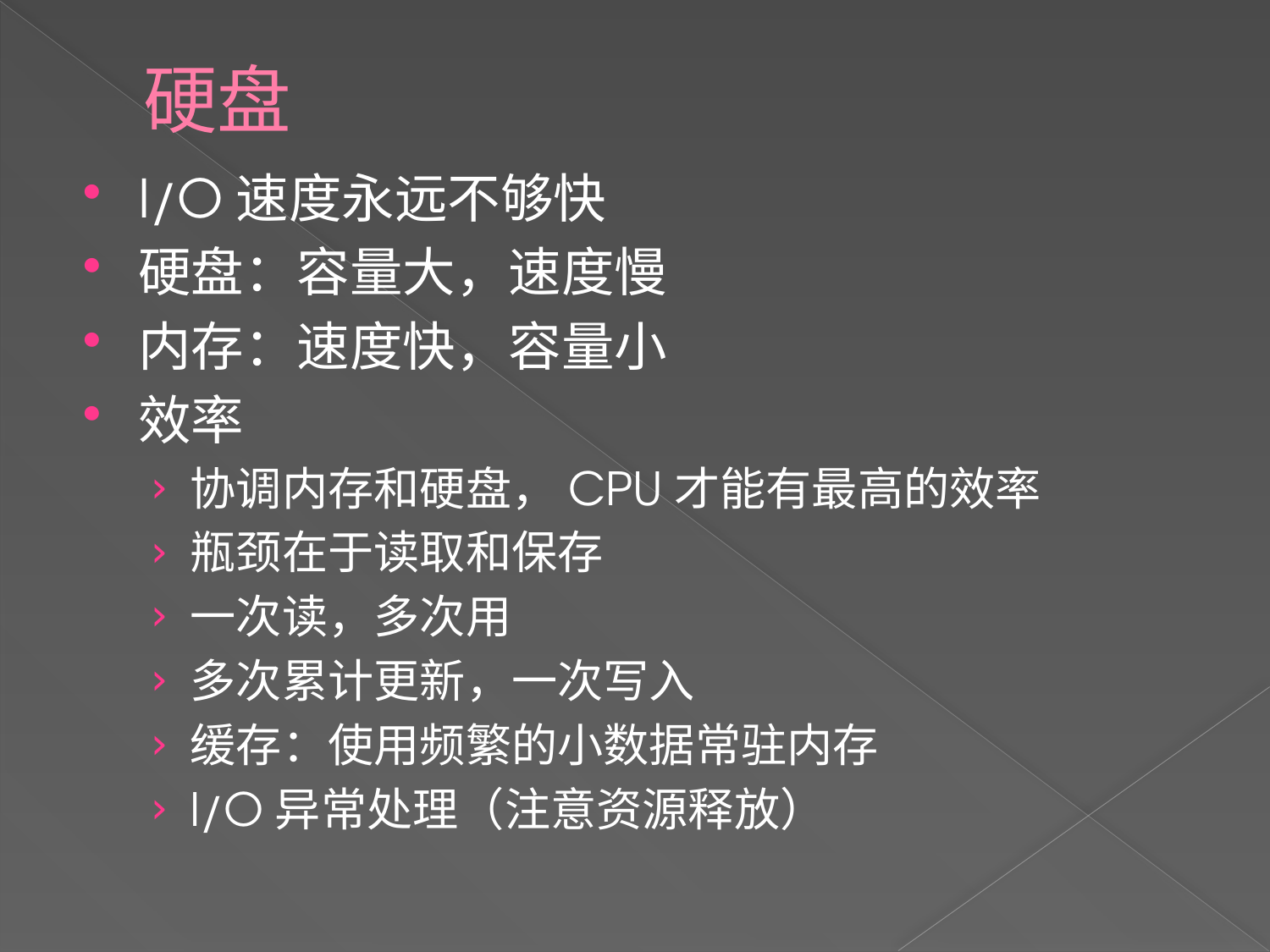

# 硬盘
I/O速度永远不够快
硬盘：容量大，速度慢
内存：速度快，容量小
效率
协调内存和硬盘，CPU才能有最高的效率
瓶颈在于读取和保存
一次读，多次用
多次累计更新，一次写入
缓存：使用频繁的小数据常驻内存
I/O异常处理（注意资源释放）